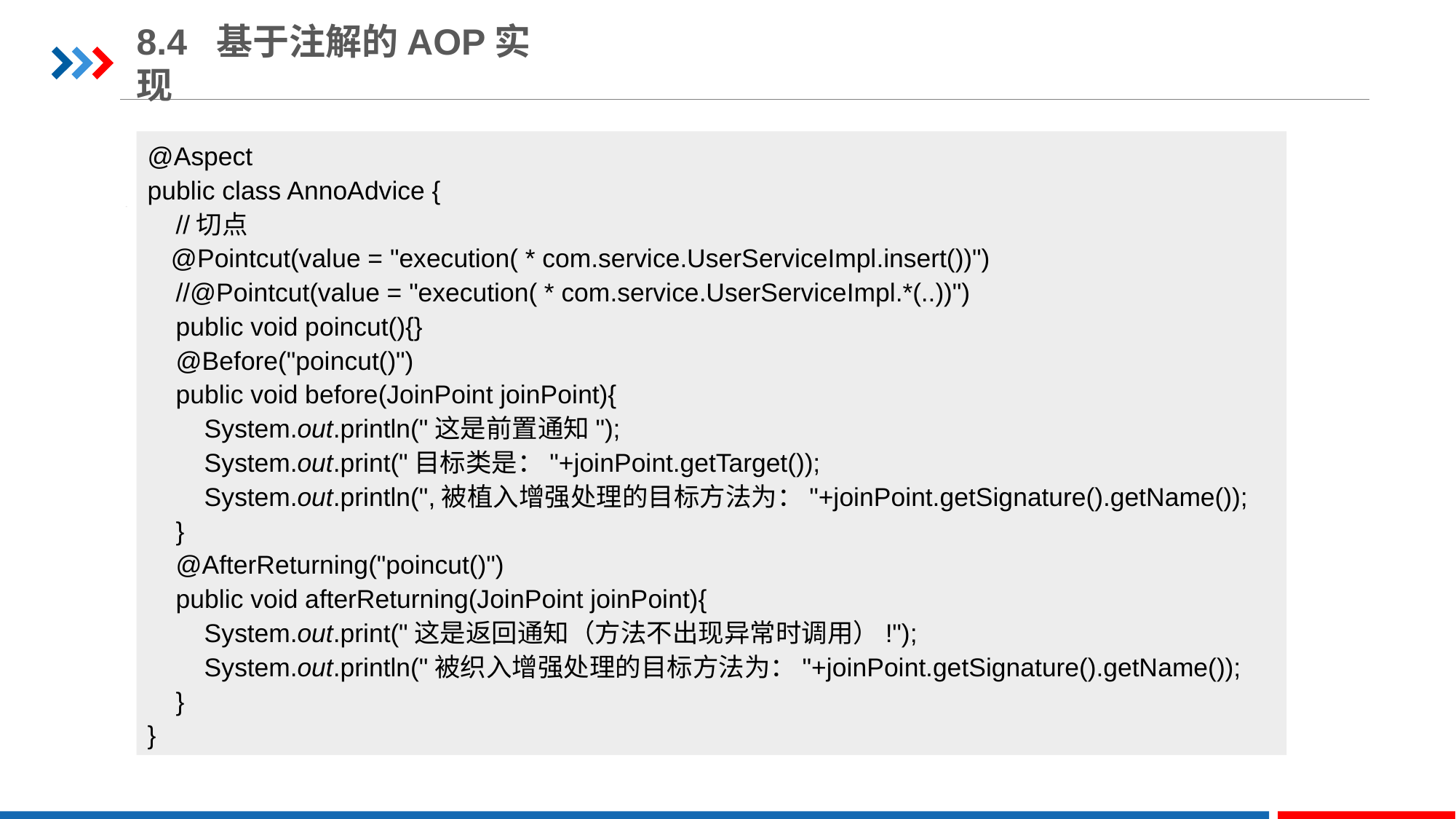

8.4  基于注解的AOP实现
@Aspect
public class AnnoAdvice {
    //切点
   @Pointcut(value = "execution( * com.service.UserServiceImpl.insert())")
    //@Pointcut(value = "execution( * com.service.UserServiceImpl.*(..))")
    public void poincut(){}
    @Before("poincut()")
    public void before(JoinPoint joinPoint){
        System.out.println("这是前置通知");
        System.out.print("目标类是："+joinPoint.getTarget());
        System.out.println(",被植入增强处理的目标方法为："+joinPoint.getSignature().getName());
    }
    @AfterReturning("poincut()")
    public void afterReturning(JoinPoint joinPoint){
        System.out.print("这是返回通知（方法不出现异常时调用）!");
        System.out.println("被织入增强处理的目标方法为："+joinPoint.getSignature().getName());
    }
}
STEP  01